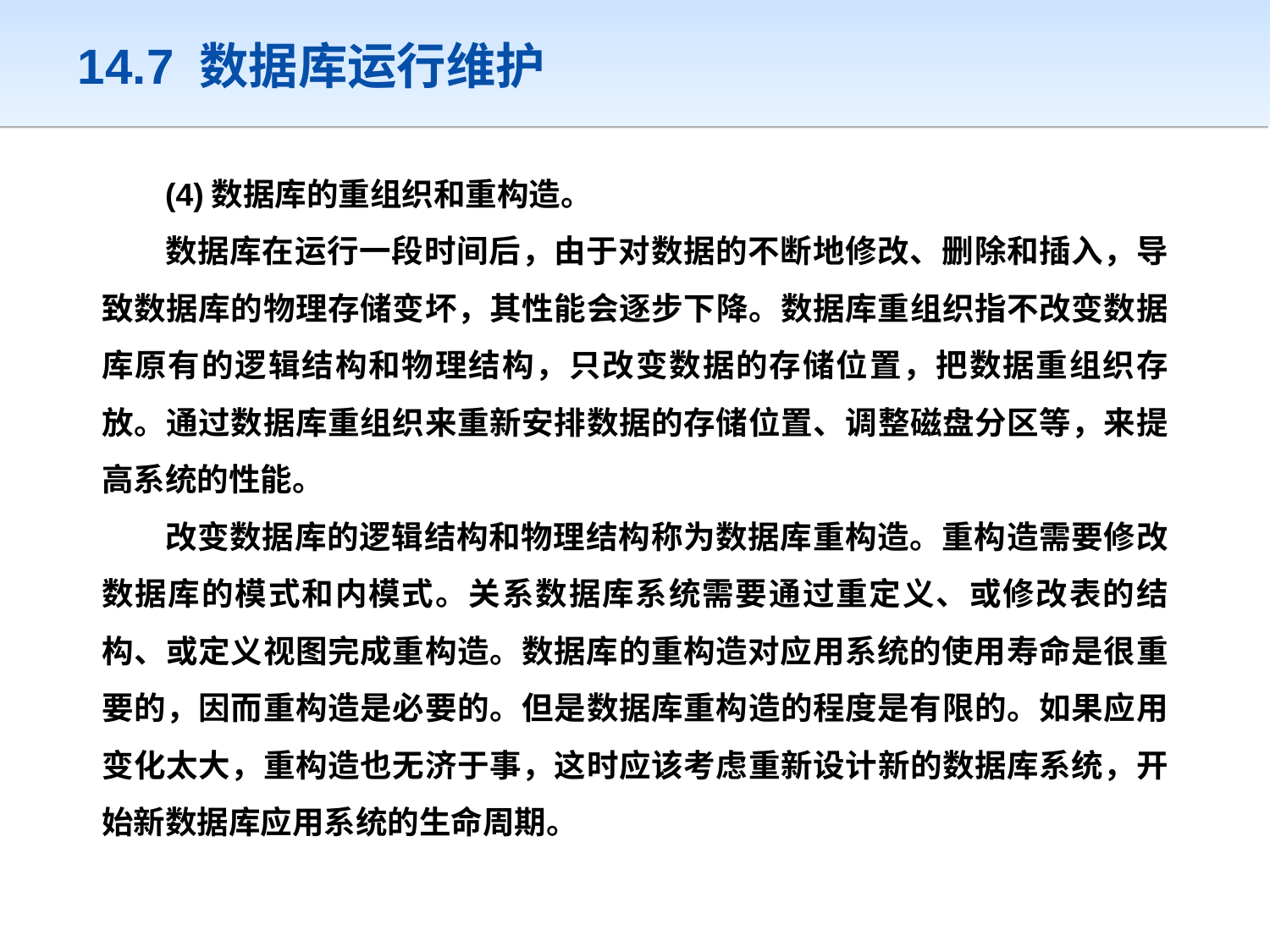

14.7 数据库运行维护

数据定义
(4)数据库的重组织和重构造。
数据库在运行一段时间后，由于对数据的不断地修改、删除和插入，导致数据库的物理存储变坏，其性能会逐步下降。数据库重组织指不改变数据库原有的逻辑结构和物理结构，只改变数据的存储位置，把数据重组织存放。通过数据库重组织来重新安排数据的存储位置、调整磁盘分区等，来提高系统的性能。
改变数据库的逻辑结构和物理结构称为数据库重构造。重构造需要修改数据库的模式和内模式。关系数据库系统需要通过重定义、或修改表的结构、或定义视图完成重构造。数据库的重构造对应用系统的使用寿命是很重要的，因而重构造是必要的。但是数据库重构造的程度是有限的。如果应用变化太大，重构造也无济于事，这时应该考虑重新设计新的数据库系统，开始新数据库应用系统的生命周期。